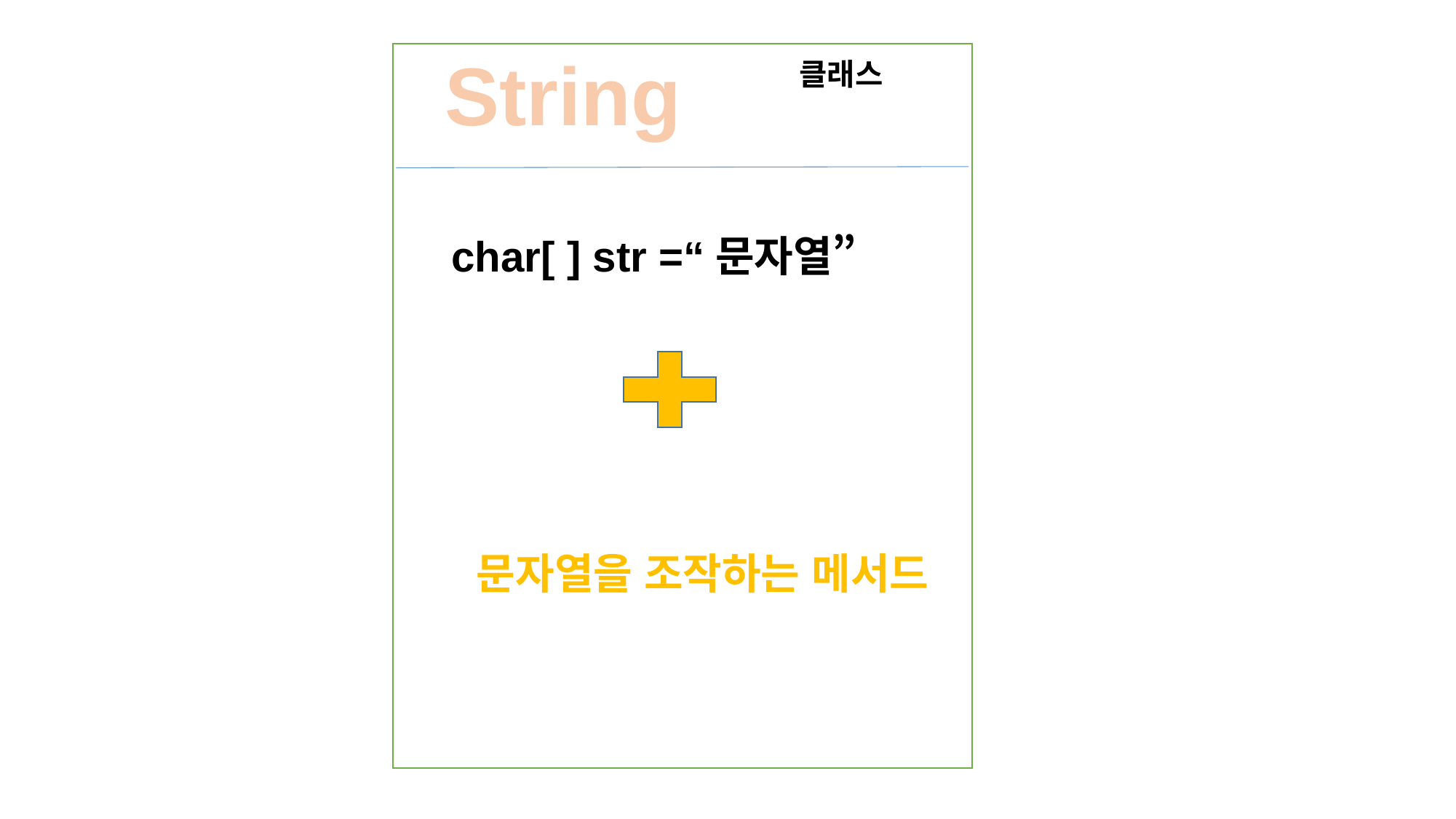

String

클래스
char[ ] str =“문자열”

문자열을 조작하는 메서드